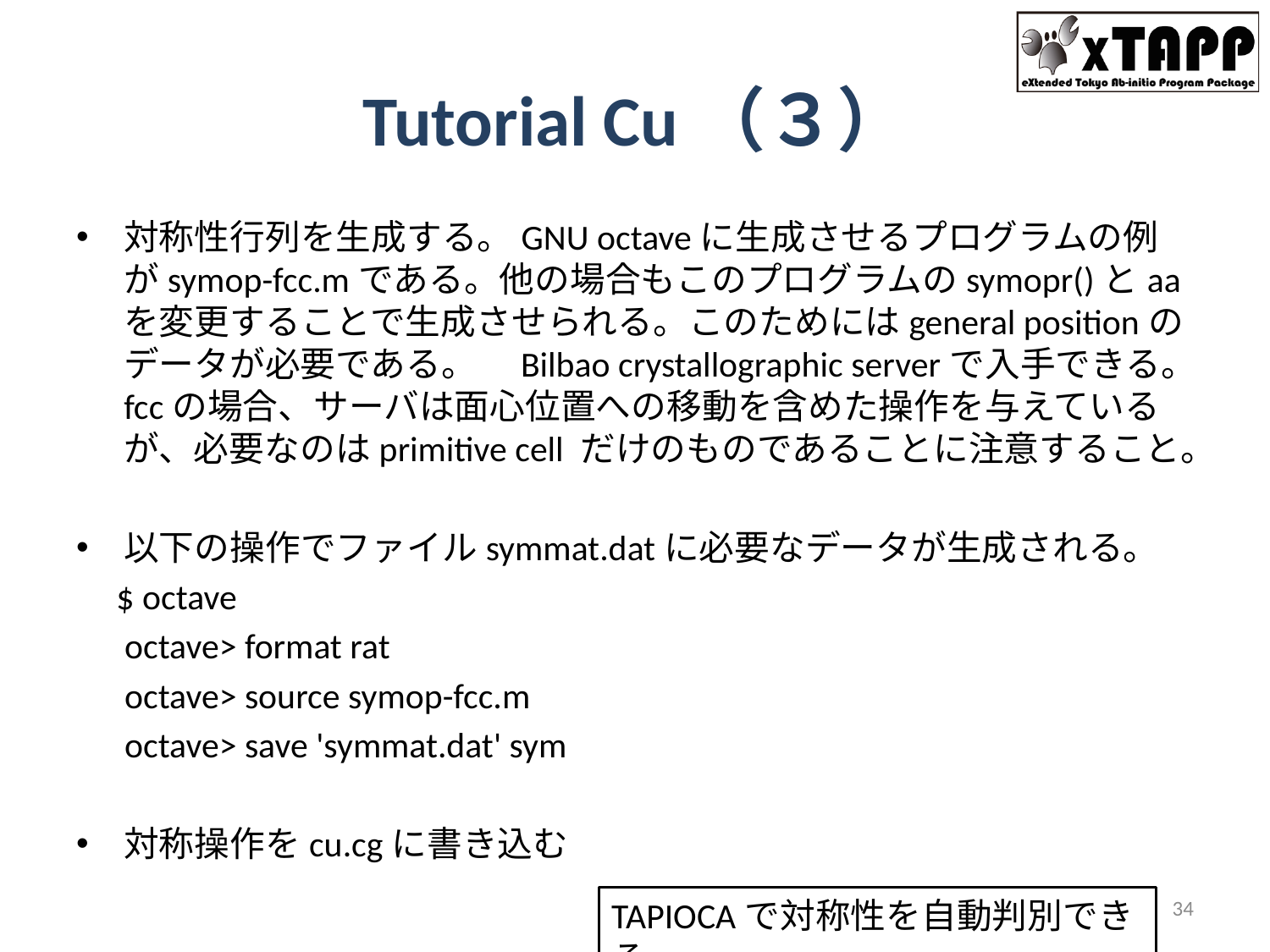

# Tutorial Cu（３）
対称性行列を生成する。GNU octaveに生成させるプログラムの例がsymop-fcc.mである。他の場合もこのプログラムのsymopr()とaaを変更することで生成させられる。このためにはgeneral positionのデータが必要である。　Bilbao crystallographic serverで入手できる。fccの場合、サーバは面心位置への移動を含めた操作を与えているが、必要なのはprimitive cell だけのものであることに注意すること。

以下の操作でファイルsymmat.datに必要なデータが生成される。
     $ octave
      octave> format rat
      octave> source symop-fcc.m
      octave> save 'symmat.dat' sym

対称操作をcu.cgに書き込む
34
TAPIOCAで対称性を自動判別できる